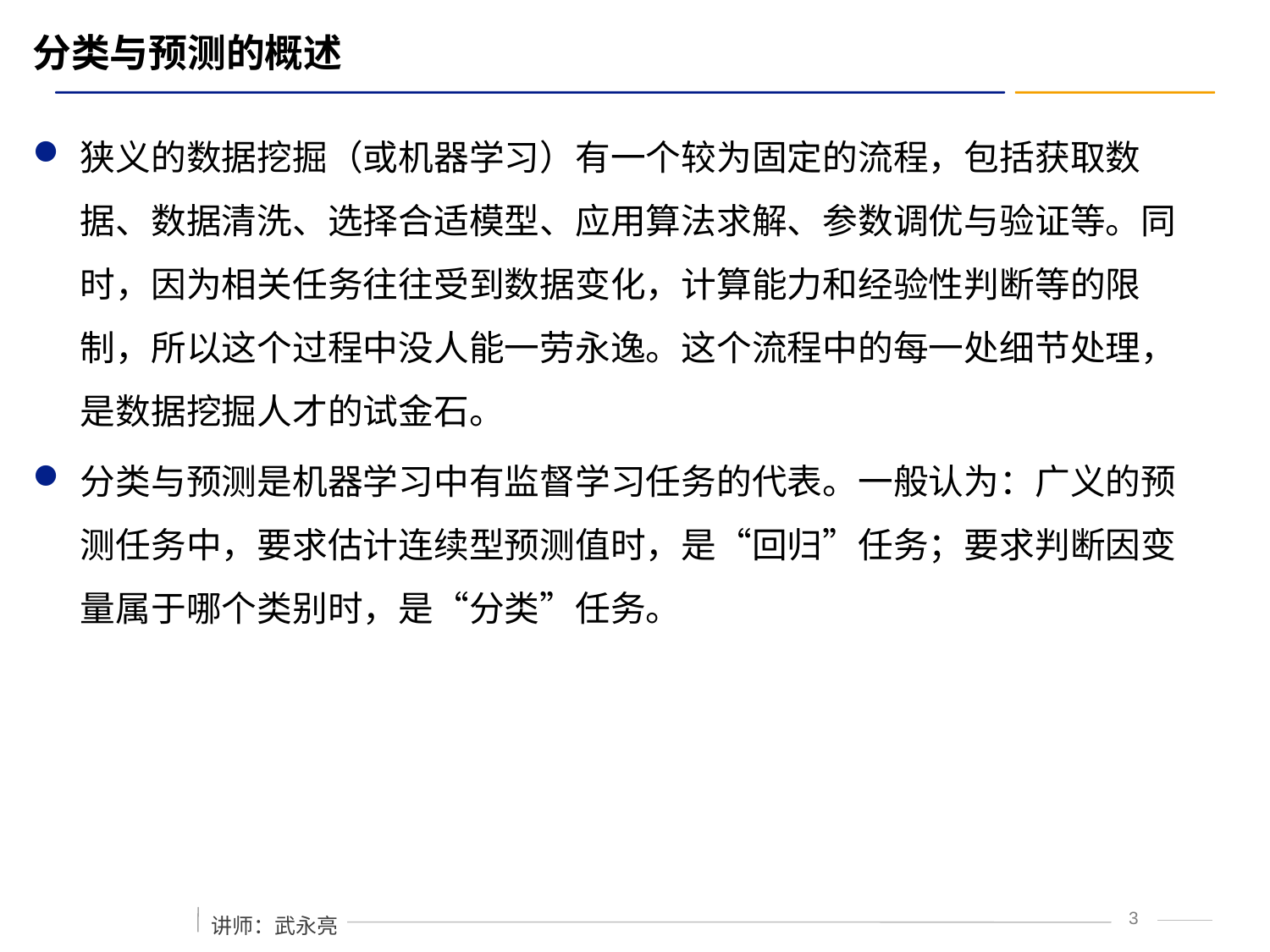

# 分类与预测的概述
狭义的数据挖掘（或机器学习）有一个较为固定的流程，包括获取数据、数据清洗、选择合适模型、应用算法求解、参数调优与验证等。同时，因为相关任务往往受到数据变化，计算能力和经验性判断等的限制，所以这个过程中没人能一劳永逸。这个流程中的每一处细节处理，是数据挖掘人才的试金石。
分类与预测是机器学习中有监督学习任务的代表。一般认为：广义的预测任务中，要求估计连续型预测值时，是“回归”任务；要求判断因变量属于哪个类别时，是“分类”任务。